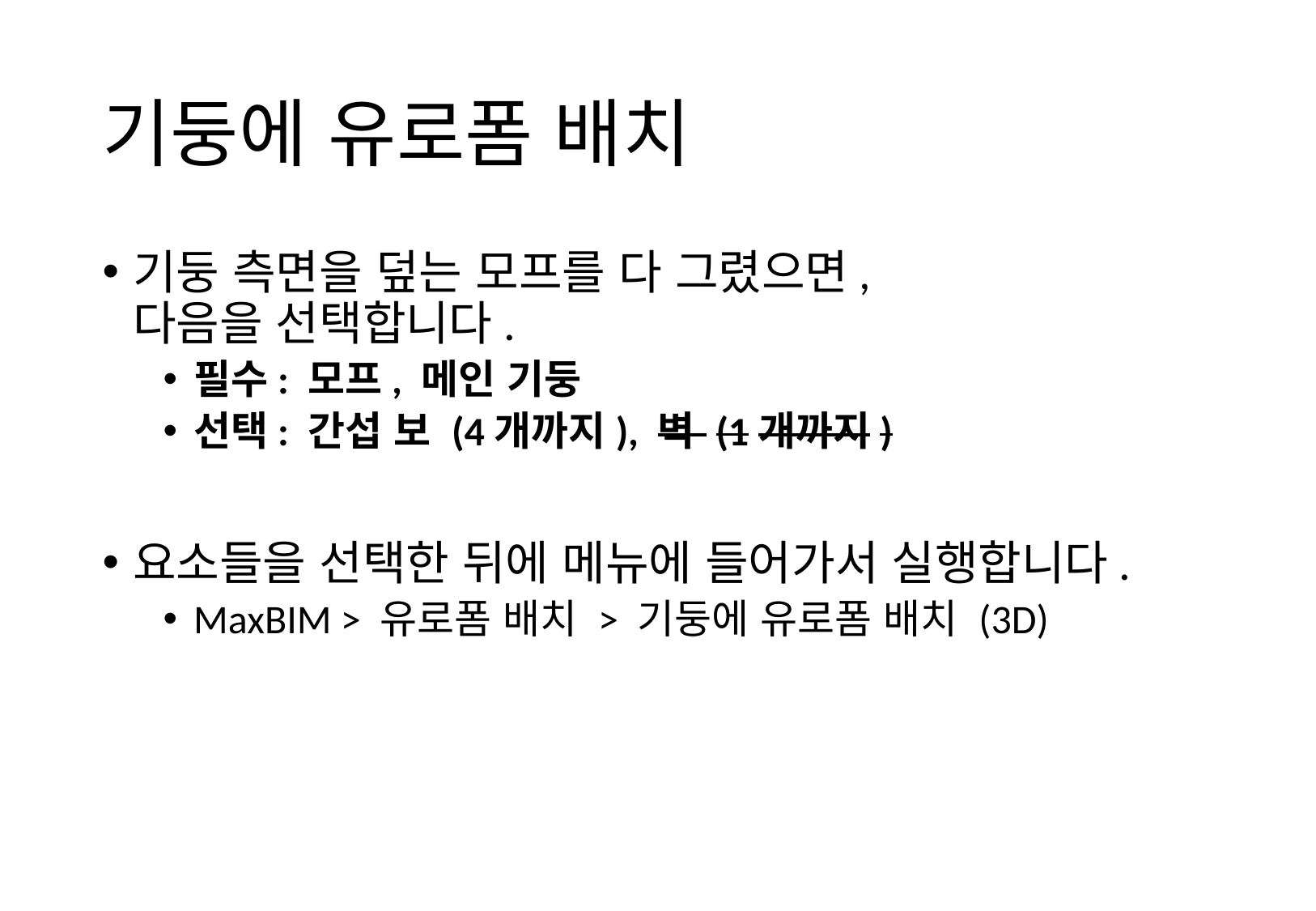

# 기둥에 유로폼 배치
기둥 측면을 덮는 모프를 다 그렸으면,
다음을 선택합니다.
필수: 모프, 메인 기둥
선택: 간섭 보 (4개까지), 벽 (1개까지)

요소들을 선택한 뒤에 메뉴에 들어가서 실행합니다.
MaxBIM > 유로폼 배치 > 기둥에 유로폼 배치 (3D)